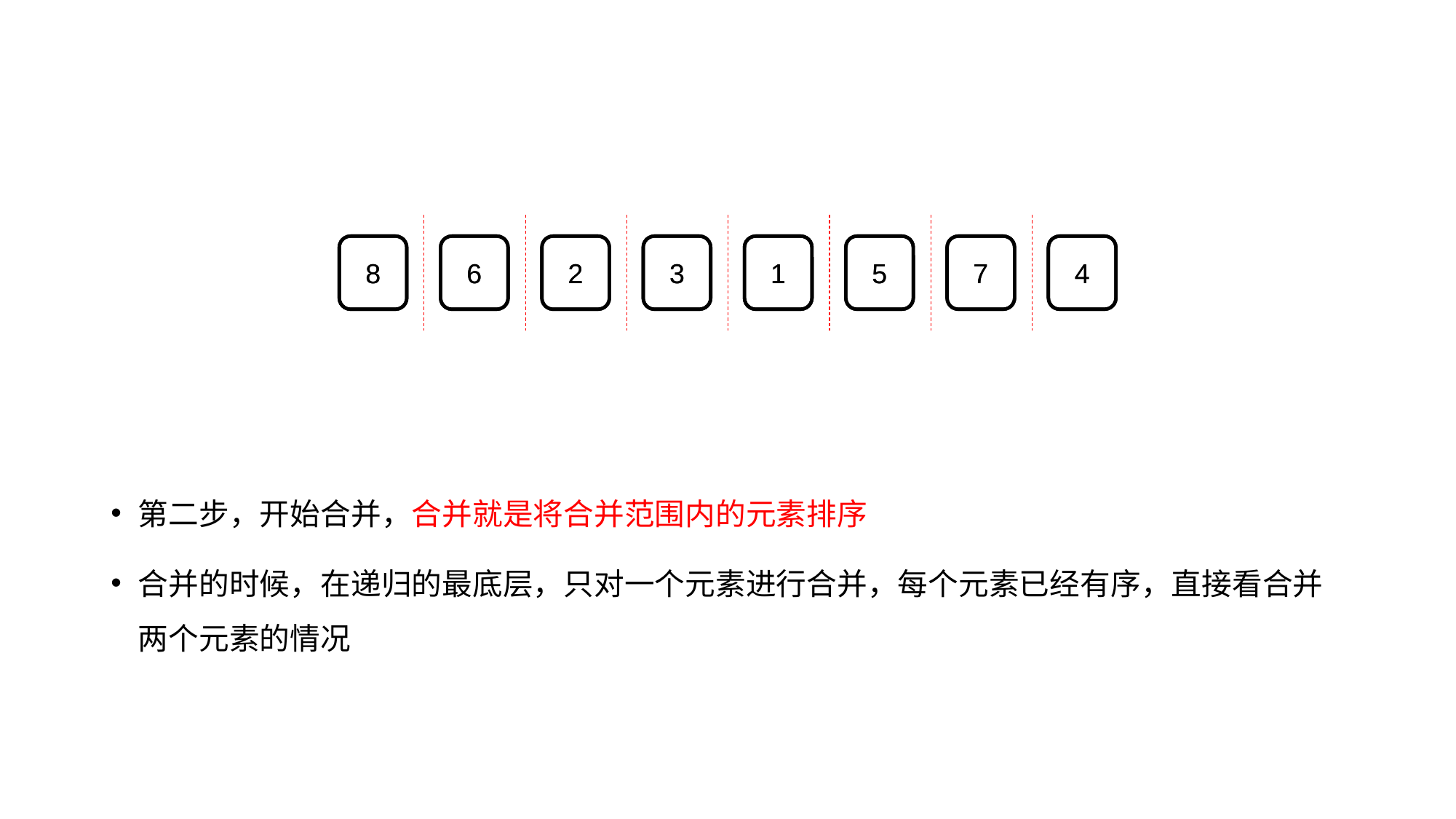

8
6
2
3
1
5
7
4
8
6
2
3
1
5
7
4
第二步，开始合并，合并就是将合并范围内的元素排序
合并的时候，在递归的最底层，只对一个元素进行合并，每个元素已经有序，直接看合并两个元素的情况